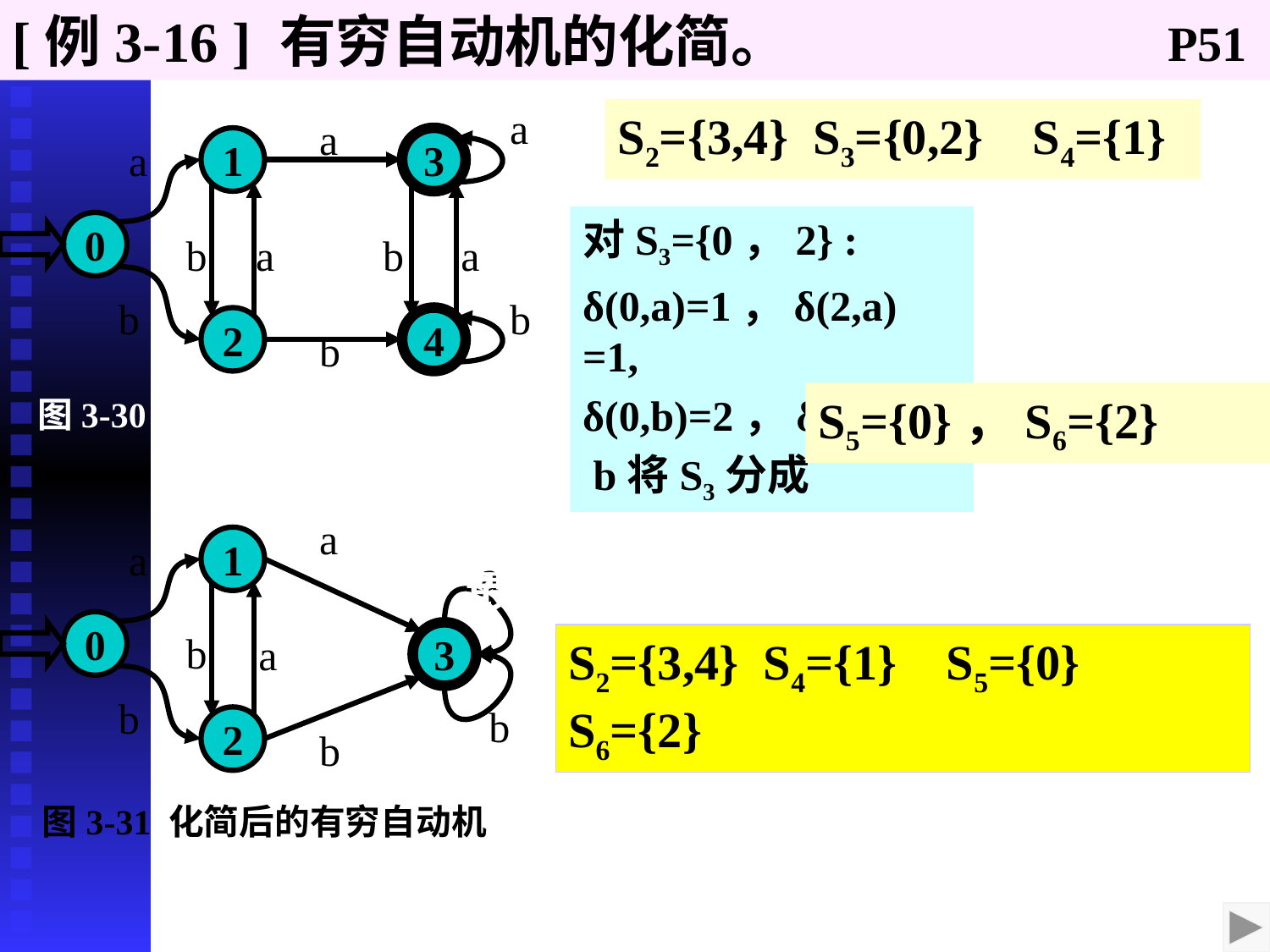

[例3-16 ] 有穷自动机的化简。
P51
a
a
a
1
3
0

b
a
b
a
b
b
2
4
b
S2={3,4}  S3={0,2}    S4={1}
对S3={0，2} :
δ(0,a)=1，δ(2,a) =1,
δ(0,b)=2，δ(2,b) =4
 b将S3分成
S5={0}，S6={2}
图3-30  待化简的有穷自动机
a
a
1
a
0
b

a
3
b
b
2
b
图3-31 化简后的有穷自动机
最终划分
S2={3,4}  S4={1}    S5={0}  S6={2}
2020/10/7